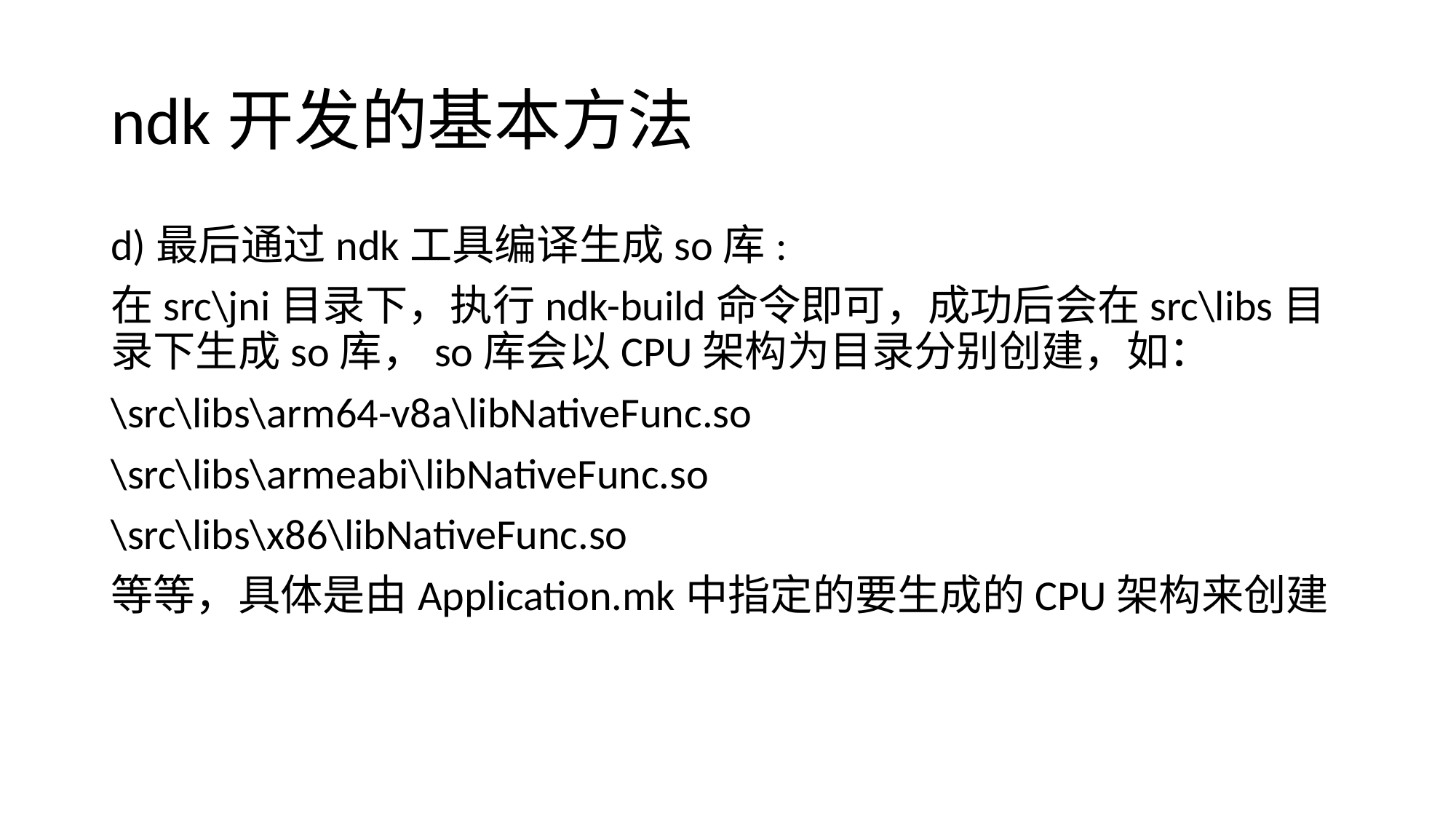

# ndk开发的基本方法
d)最后通过ndk工具编译生成so库:
在src\jni目录下，执行ndk-build命令即可，成功后会在src\libs目录下生成so库，so库会以CPU架构为目录分别创建，如：
\src\libs\arm64-v8a\libNativeFunc.so
\src\libs\armeabi\libNativeFunc.so
\src\libs\x86\libNativeFunc.so
等等，具体是由Application.mk中指定的要生成的CPU架构来创建